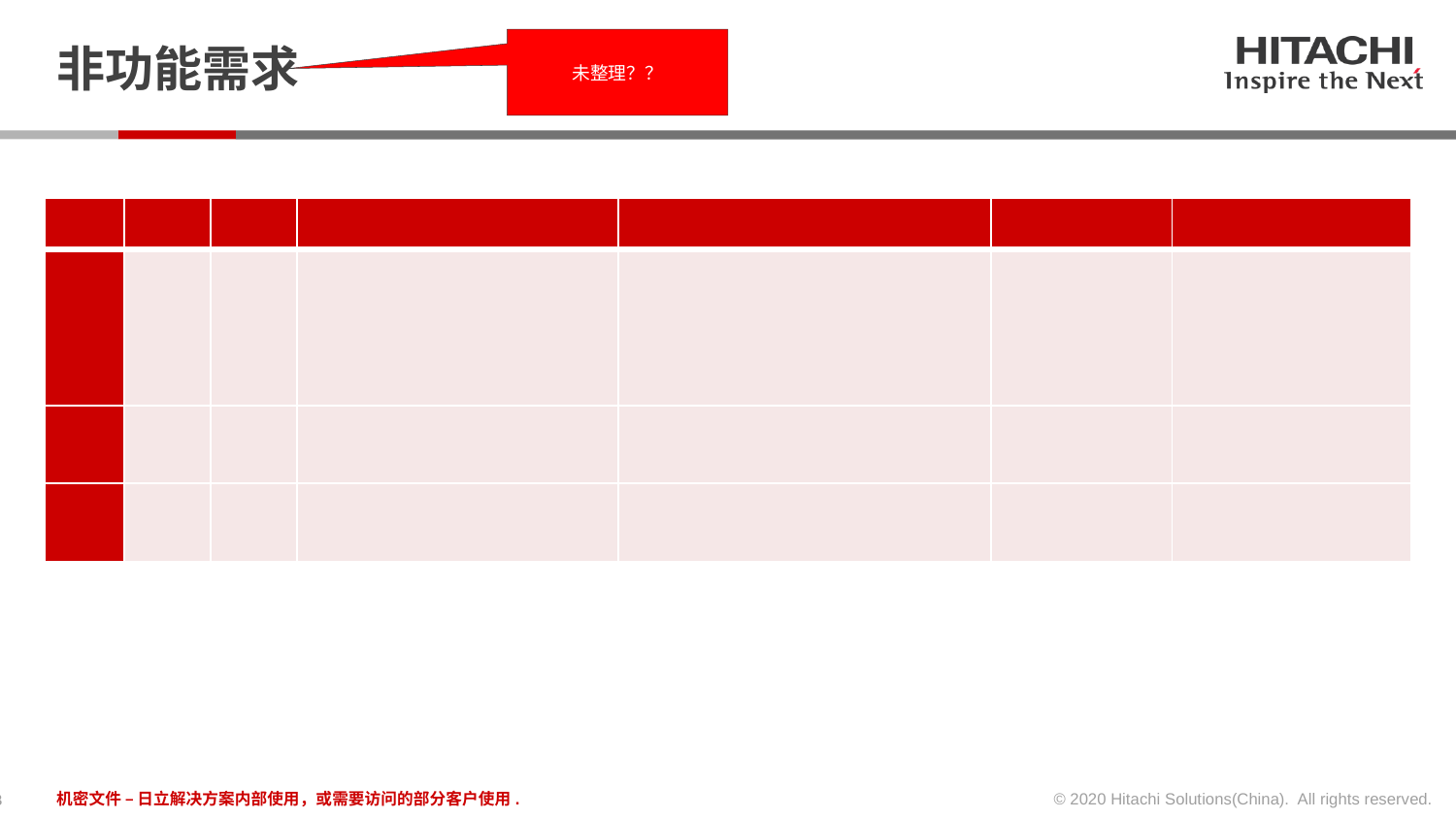

# 非功能需求
未整理？？
|  |  |  |  |  |  |  |
| --- | --- | --- | --- | --- | --- | --- |
|  |  |  |  |  |  |  |
|  |  |  |  |  |  |  |
|  |  |  |  |  |  |  |